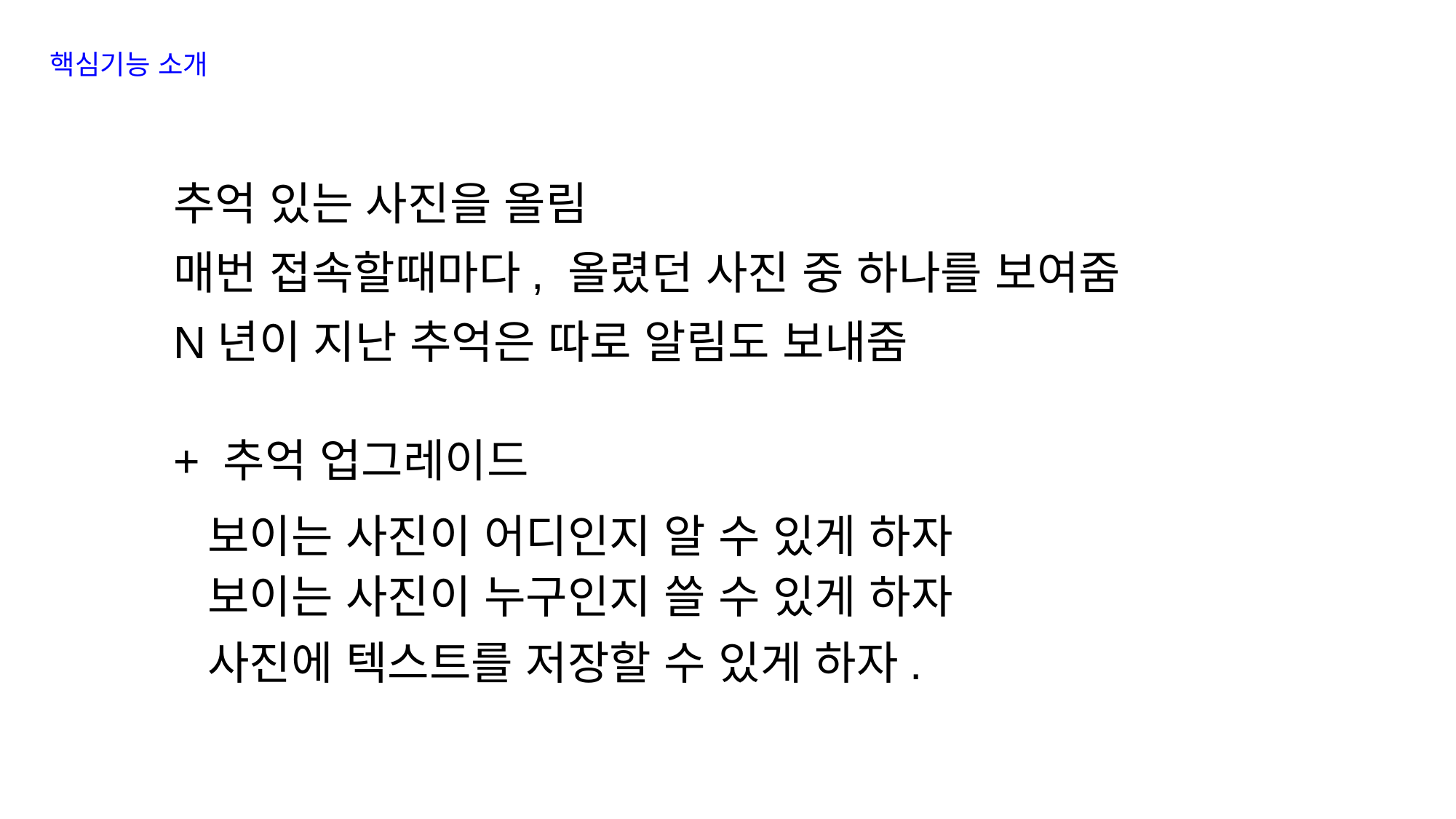

핵심기능 소개
추억 있는 사진을 올림
매번 접속할때마다, 올렸던 사진 중 하나를 보여줌
N년이 지난 추억은 따로 알림도 보내줌
+ 추억 업그레이드
보이는 사진이 어디인지 알 수 있게 하자
보이는 사진이 누구인지 쓸 수 있게 하자
사진에 텍스트를 저장할 수 있게 하자.